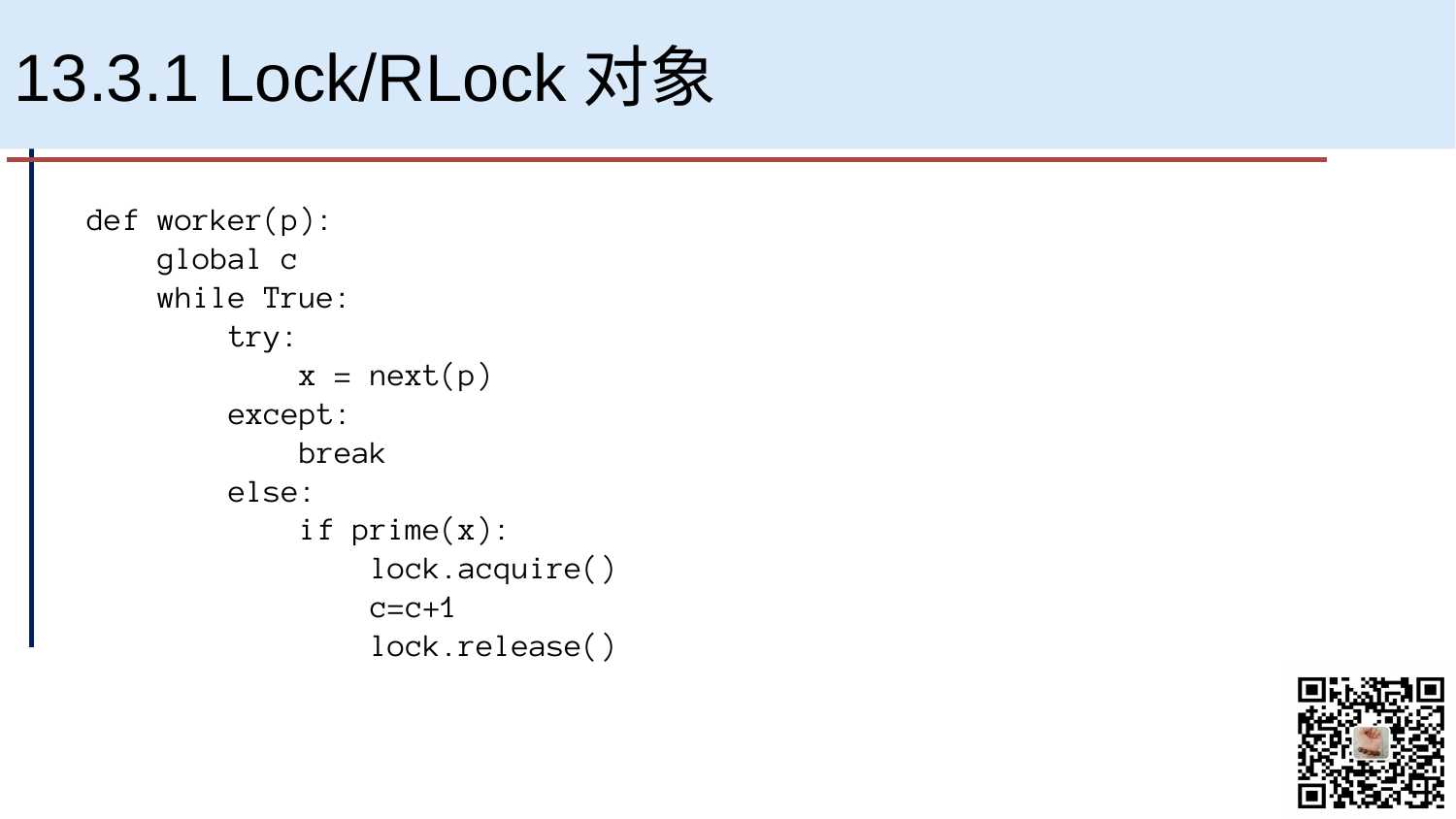

# 13.3.1 Lock/RLock对象
def worker(p):
    global c
    while True:
        try:
            x = next(p)
        except:
            break
        else:
            if prime(x):
                lock.acquire()
                c=c+1
                lock.release()